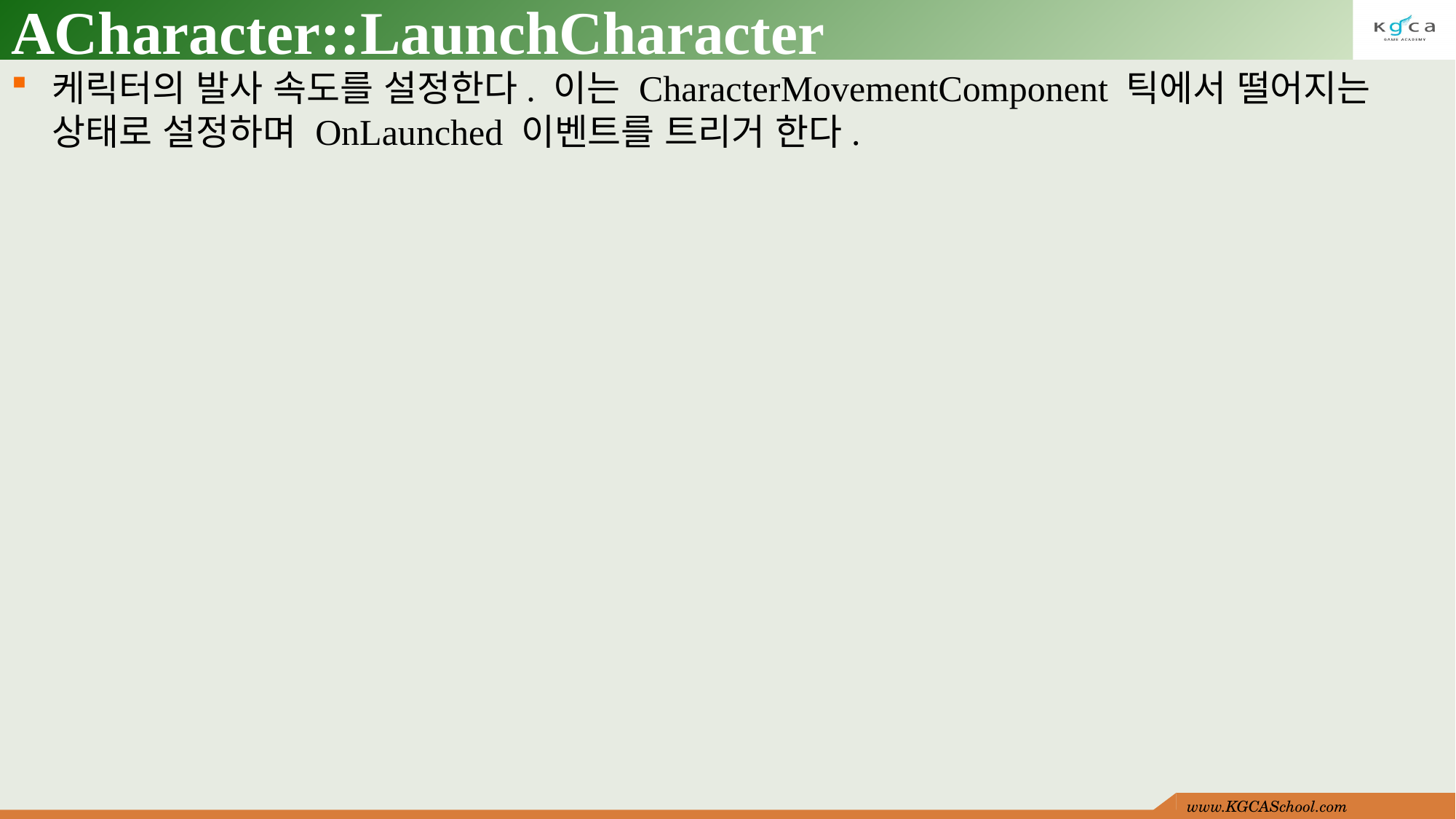

# ACharacter::LaunchCharacter
케릭터의 발사 속도를 설정한다. 이는 CharacterMovementComponent 틱에서 떨어지는 상태로 설정하며 OnLaunched 이벤트를 트리거 한다.